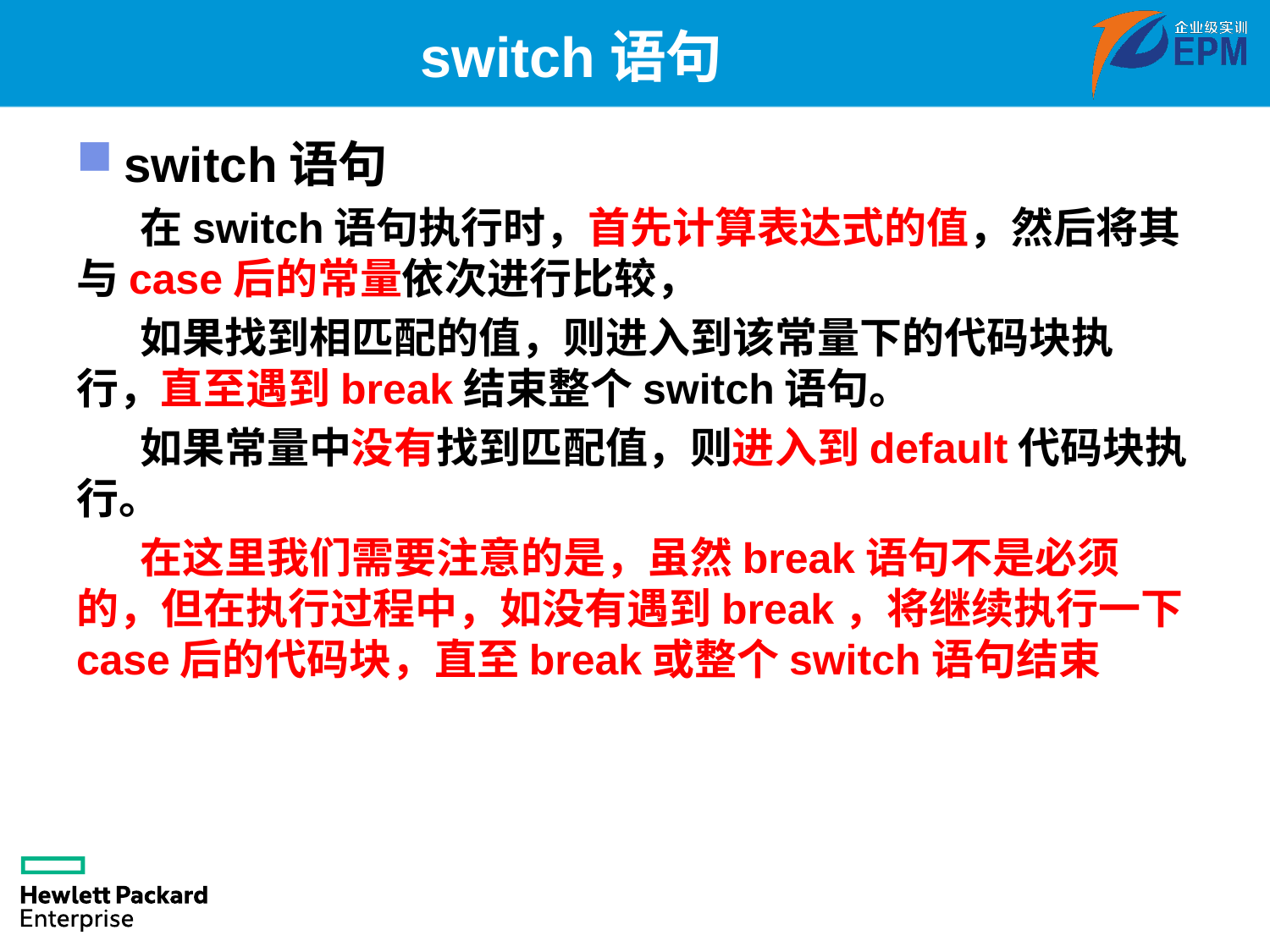

# switch语句
switch语句
在switch语句执行时，首先计算表达式的值，然后将其与case后的常量依次进行比较，
如果找到相匹配的值，则进入到该常量下的代码块执行，直至遇到break结束整个switch语句。
如果常量中没有找到匹配值，则进入到default代码块执行。
在这里我们需要注意的是，虽然break语句不是必须的，但在执行过程中，如没有遇到break，将继续执行一下case后的代码块，直至break或整个switch语句结束